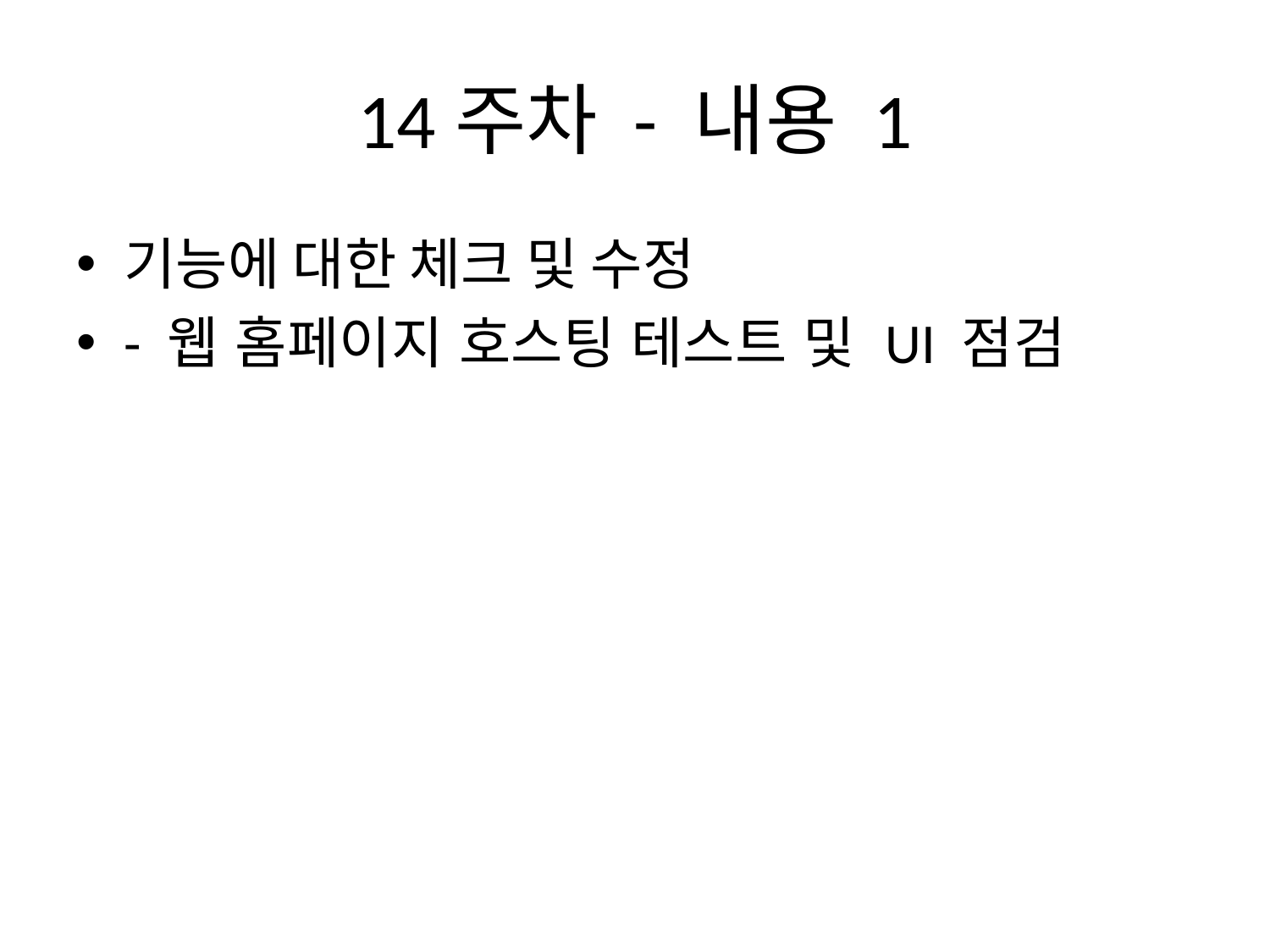

# 14주차 - 내용 1
기능에 대한 체크 및 수정
- 웹 홈페이지 호스팅 테스트 및 UI 점검